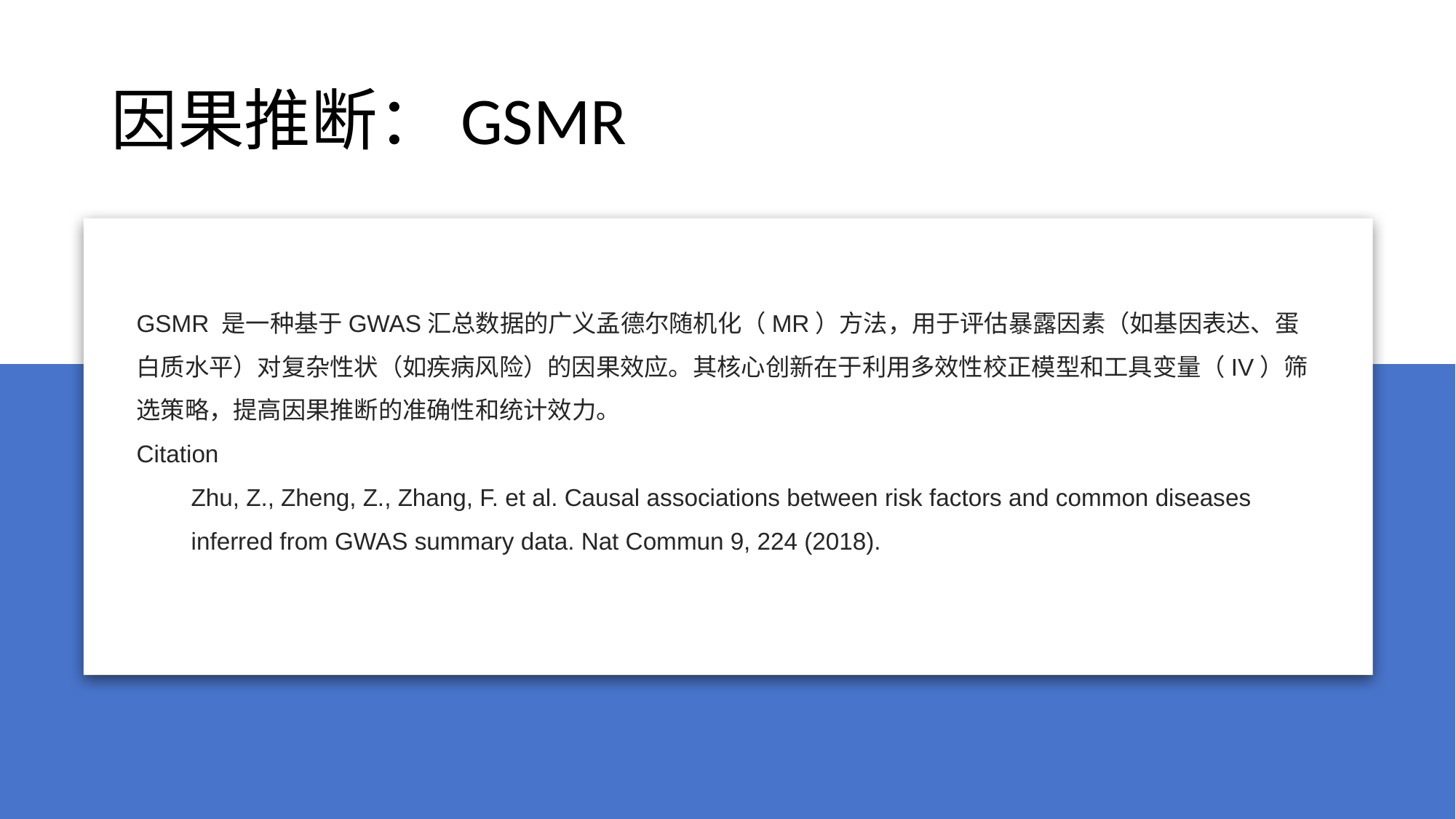

# 因果推断：GSMR

GSMR 是一种基于GWAS汇总数据的广义孟德尔随机化（MR）​方法，用于评估暴露因素（如基因表达、蛋白质水平）对复杂性状（如疾病风险）的因果效应。其核心创新在于利用多效性校正模型和工具变量（IV）筛选策略，提高因果推断的准确性和统计效力。
Citation
Zhu, Z., Zheng, Z., Zhang, F. et al. Causal associations between risk factors and common diseases inferred from GWAS summary data. Nat Commun 9, 224 (2018).